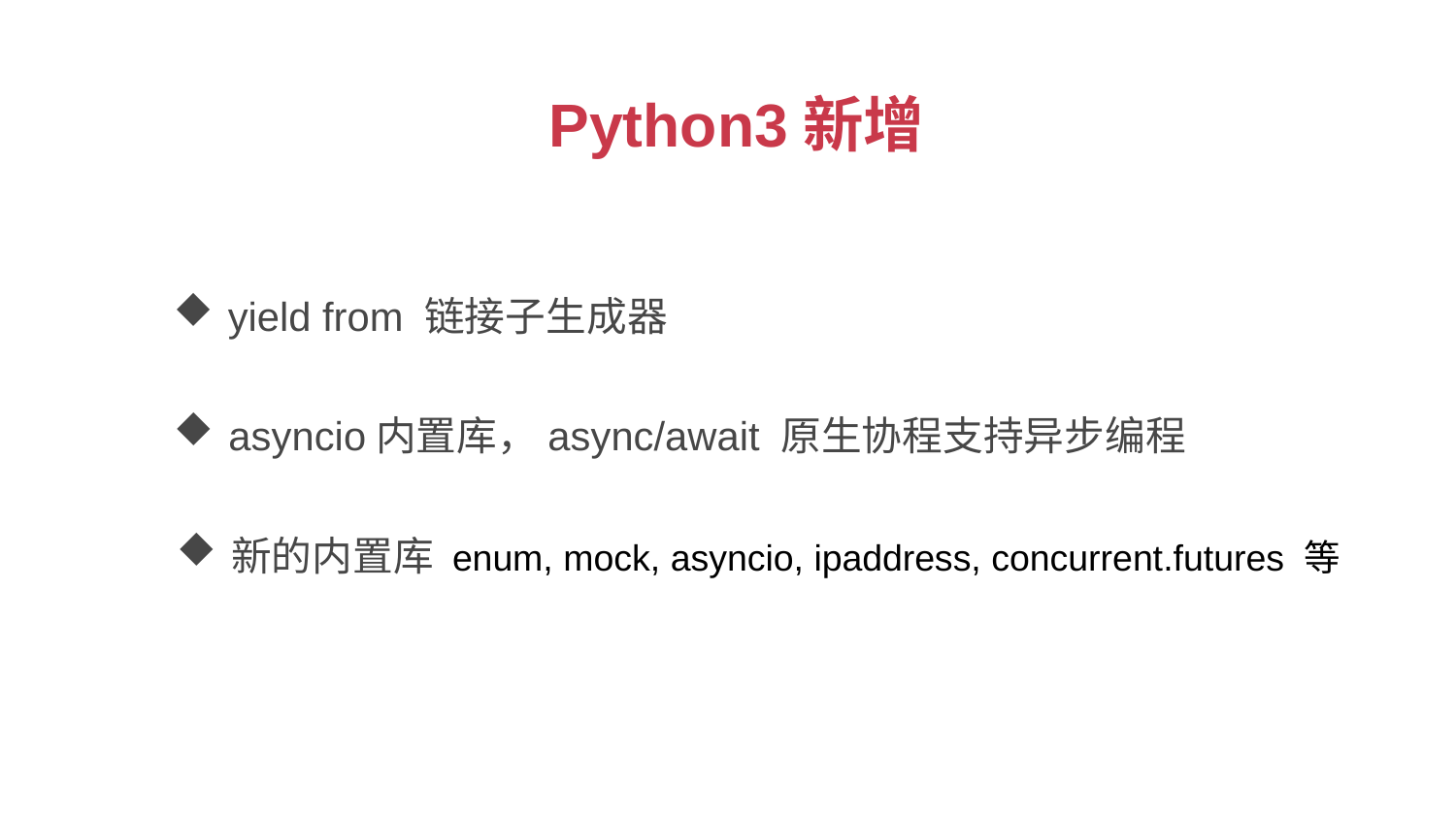

Python3新增
yield from 链接子生成器
asyncio内置库，async/await 原生协程支持异步编程
新的内置库 enum, mock, asyncio, ipaddress, concurrent.futures 等